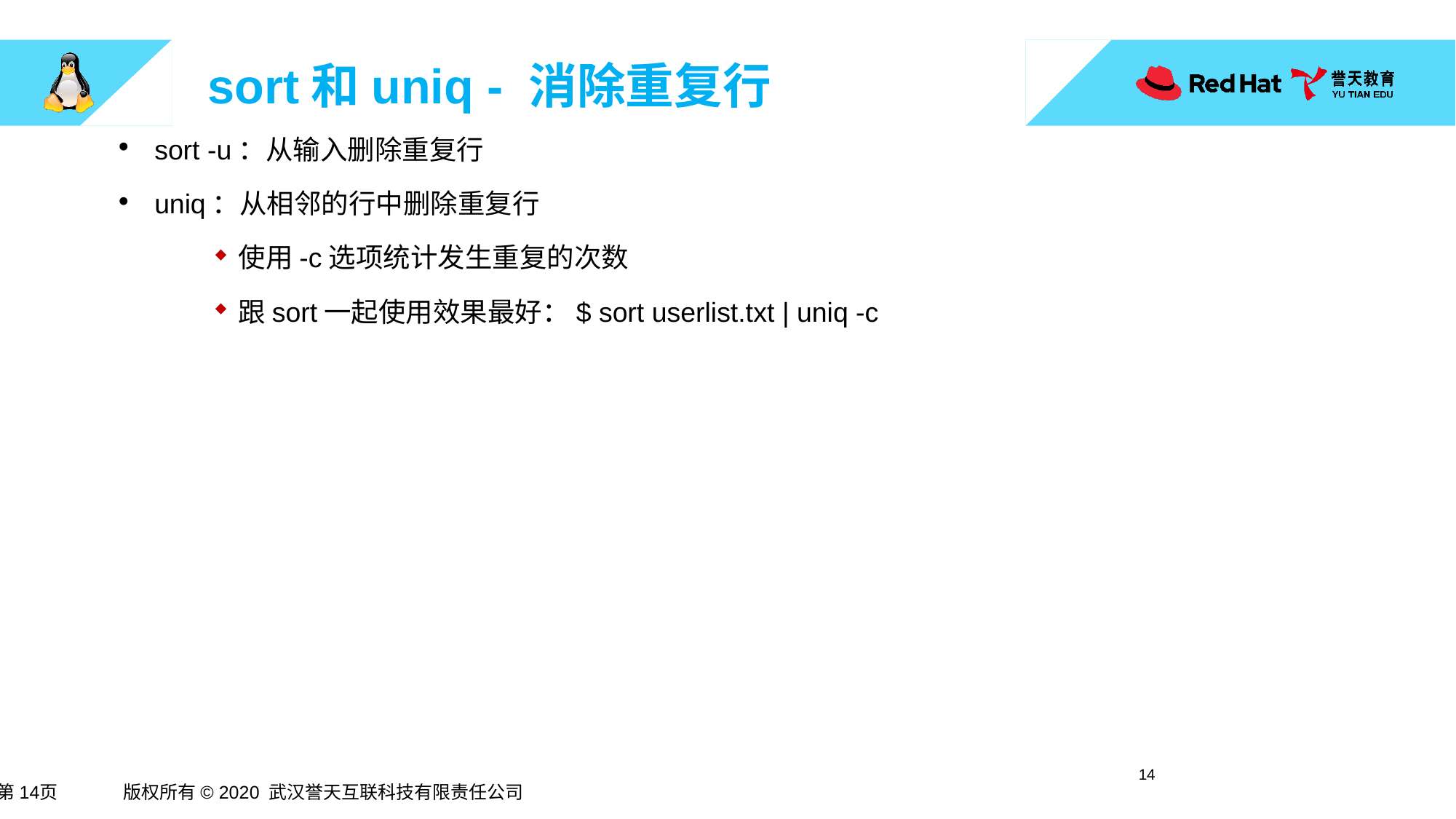

# sort和uniq - 消除重复行
sort -u：从输入删除重复行
uniq：从相邻的行中删除重复行
使用-c选项统计发生重复的次数
跟sort一起使用效果最好：$ sort userlist.txt | uniq -c

14